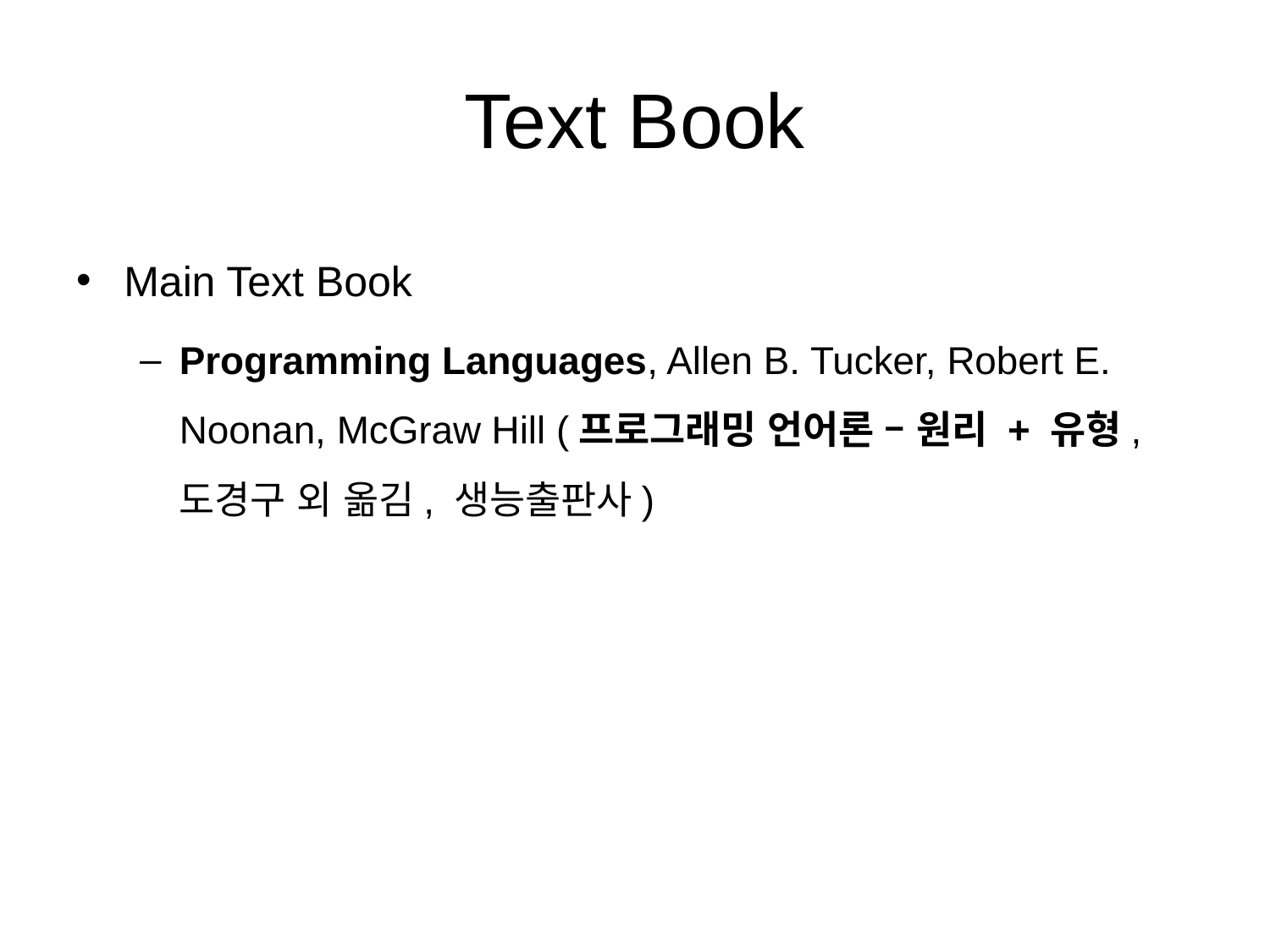

# Text Book
Main Text Book
Programming Languages, Allen B. Tucker, Robert E. Noonan, McGraw Hill (프로그래밍 언어론 – 원리 + 유형, 도경구 외 옮김, 생능출판사)